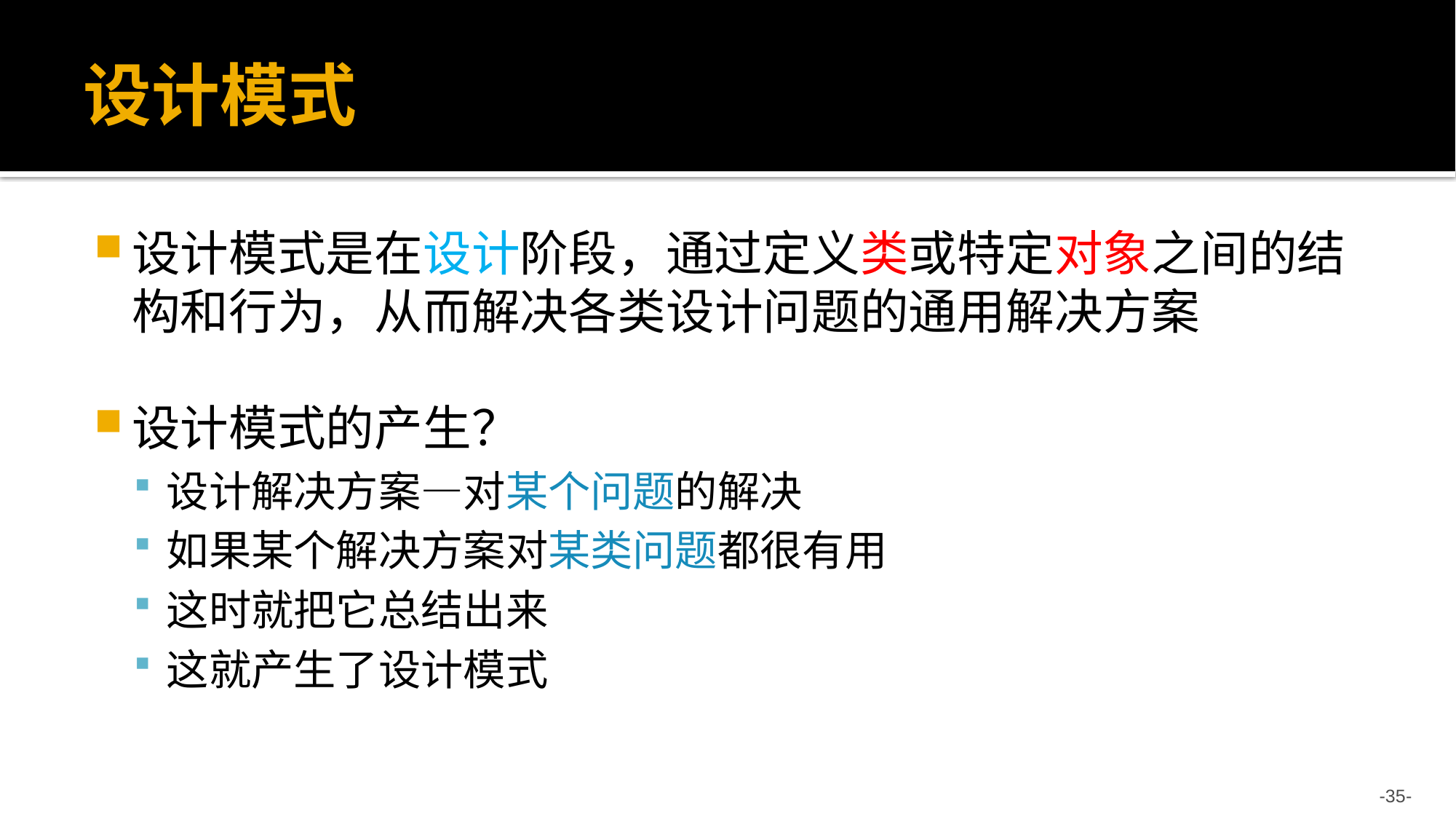

# 设计模式
设计模式是在设计阶段，通过定义类或特定对象之间的结构和行为，从而解决各类设计问题的通用解决方案

设计模式的产生？
设计解决方案—对某个问题的解决
如果某个解决方案对某类问题都很有用
这时就把它总结出来
这就产生了设计模式
-35-